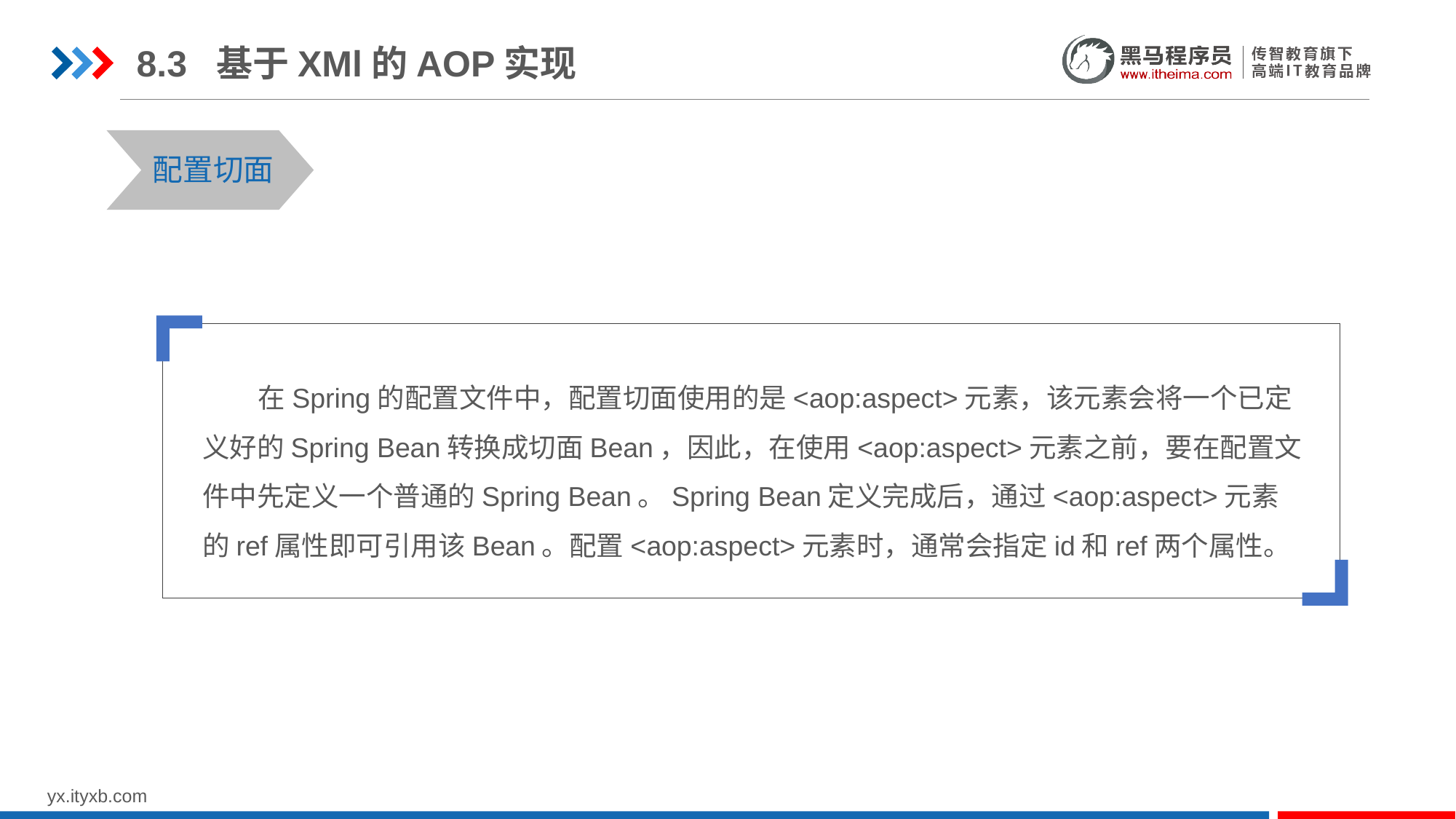

8.3  基于XMl的AOP实现

配置切面

        在Spring的配置文件中，配置切面使用的是<aop:aspect>元素，该元素会将一个已定义好的Spring Bean转换成切面Bean，因此，在使用<aop:aspect>元素之前，要在配置文件中先定义一个普通的Spring Bean。Spring Bean定义完成后，通过<aop:aspect>元素的ref属性即可引用该Bean。配置<aop:aspect>元素时，通常会指定id和ref两个属性。